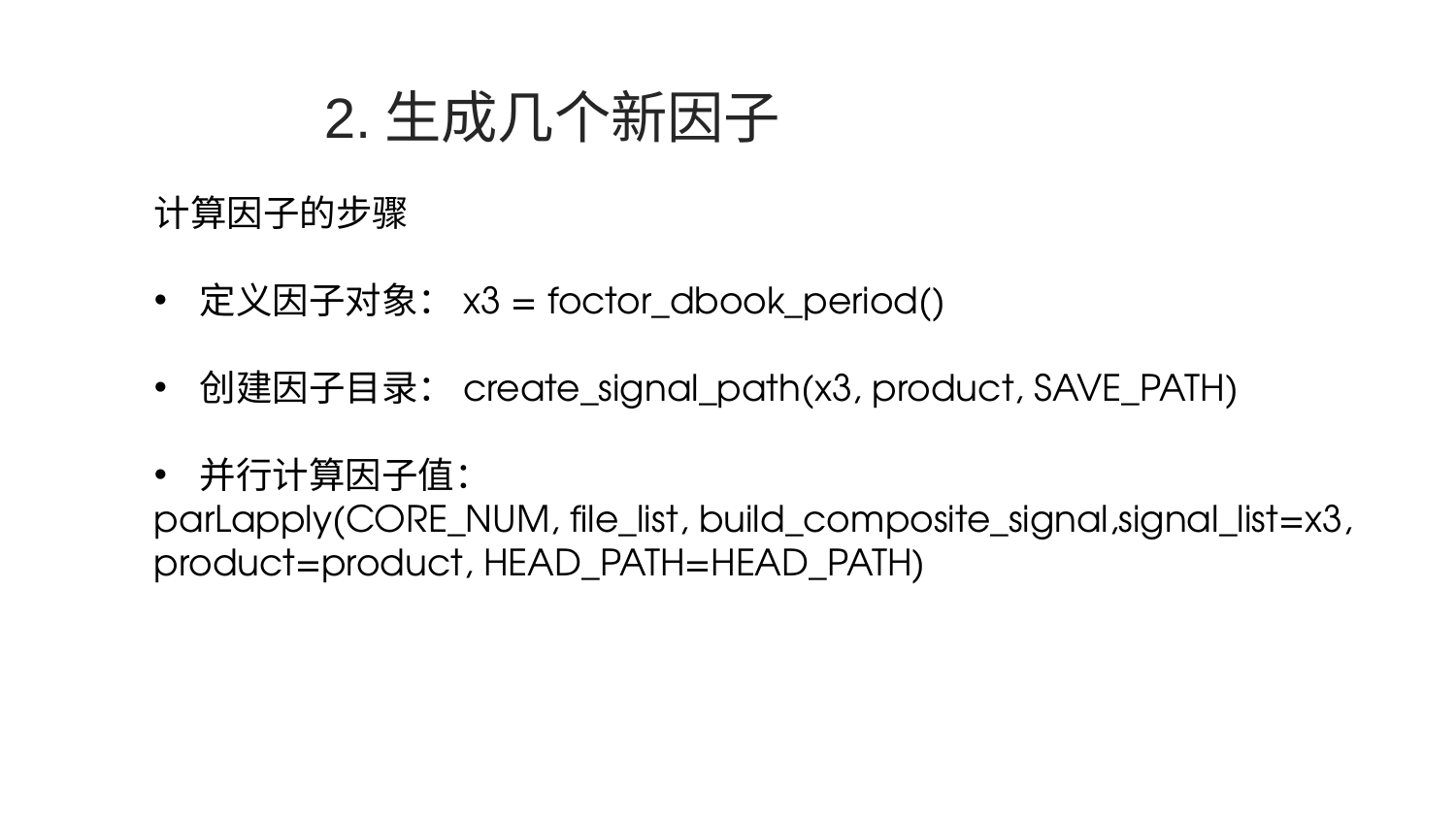

2.生成几个新因子
计算因子的步骤

定义因子对象：x3 = foctor_dbook_period()

创建因子目录：create_signal_path(x3, product, SAVE_PATH)

并行计算因子值：
parLapply(CORE_NUM, file_list, build_composite_signal,signal_list=x3, product=product, HEAD_PATH=HEAD_PATH)